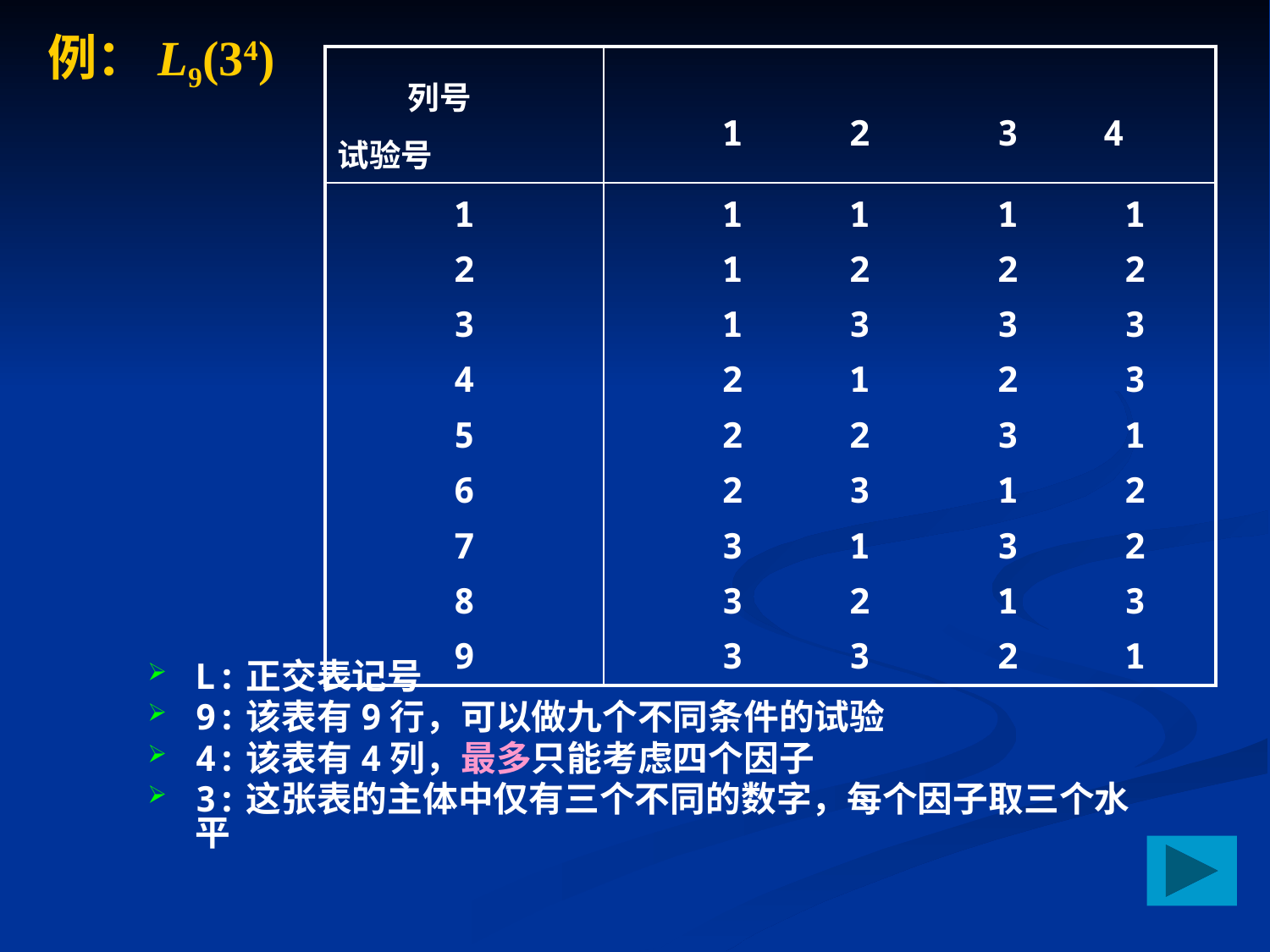

例：L9(34)
| 列号 试验号 | 1 2 3 4 |
| --- | --- |
| 1 2 3 4 5 6 7 8 9 | 1 1 1 1 1 2 2 2 1 3 3 3 2 1 2 3 2 2 3 1 2 3 1 2 3 1 3 2 3 2 1 3 3 3 2 1 |
L:正交表记号
9:该表有9行，可以做九个不同条件的试验
4:该表有4列，最多只能考虑四个因子
3:这张表的主体中仅有三个不同的数字，每个因子取三个水平